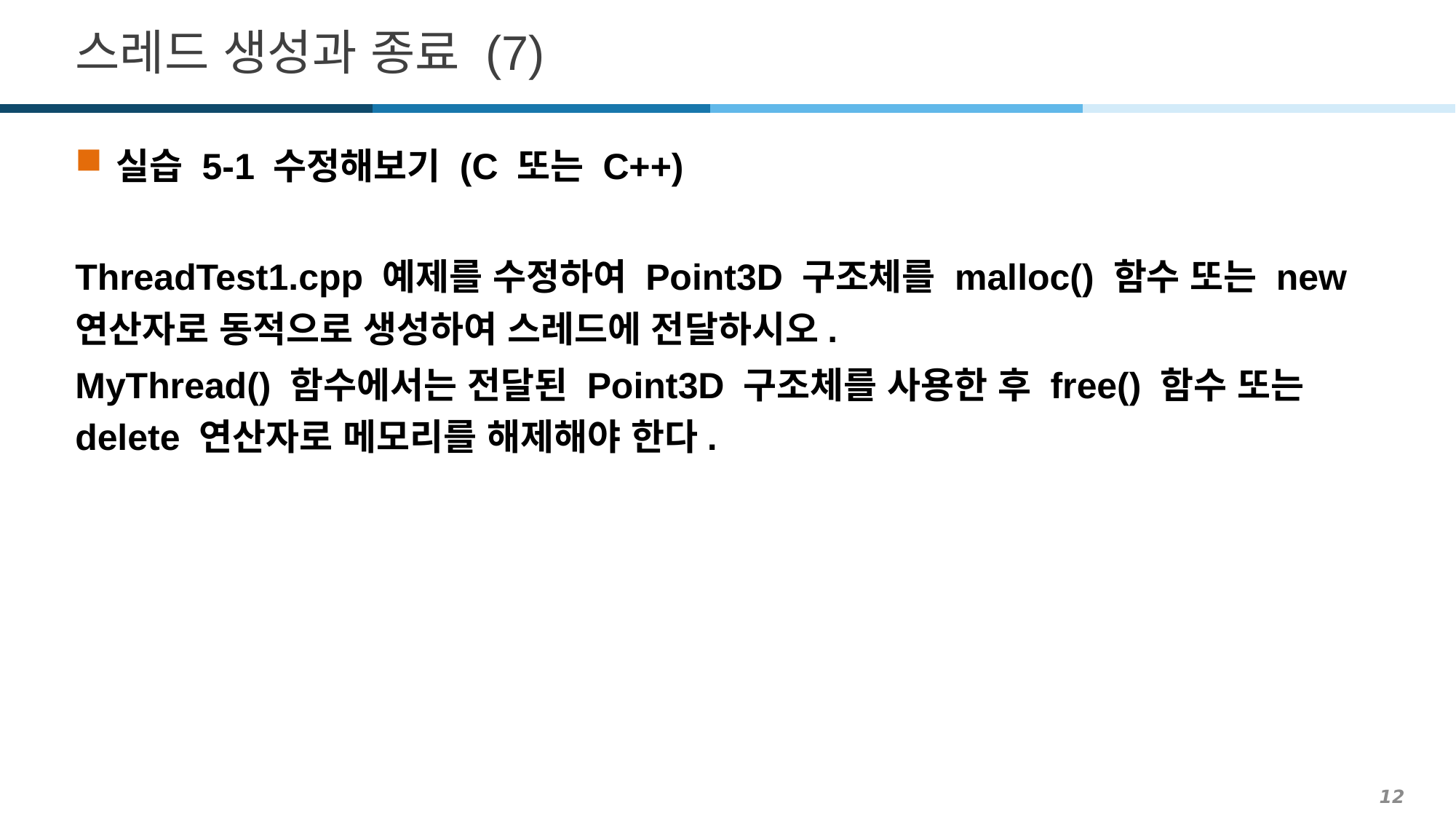

# 스레드 생성과 종료 (7)
실습 5-1 수정해보기 (C 또는 C++)

ThreadTest1.cpp 예제를 수정하여 Point3D 구조체를 malloc() 함수 또는 new 연산자로 동적으로 생성하여 스레드에 전달하시오.
MyThread() 함수에서는 전달된 Point3D 구조체를 사용한 후 free() 함수 또는 delete 연산자로 메모리를 해제해야 한다.